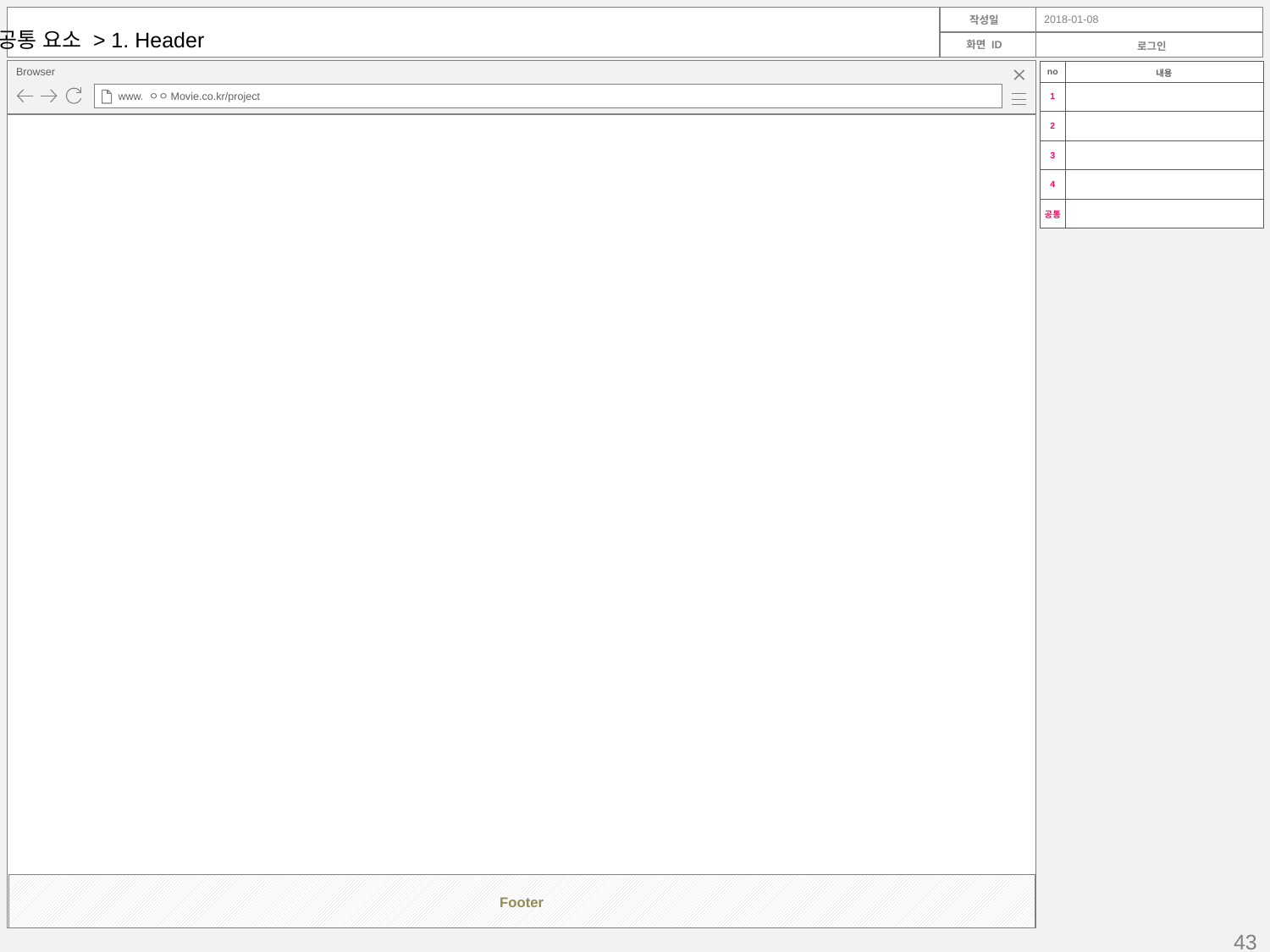

2018-01-08
공통 요소 > 1. Header
로그인
| no | 내용 |
| --- | --- |
| 1 |  |
| 2 |  |
| 3 |  |
| 4 |  |
| 공통 |  |
Footer
43